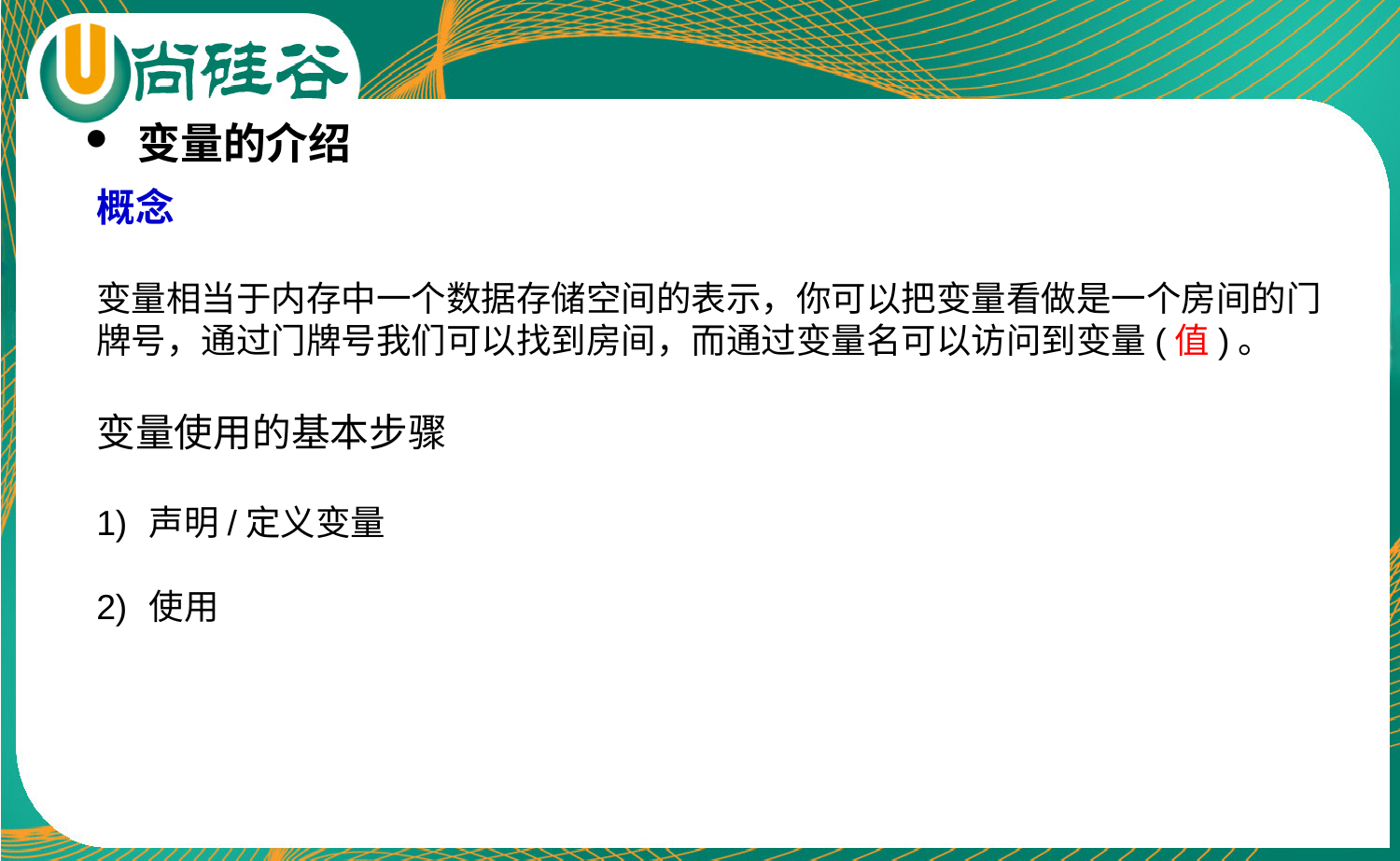

变量的介绍
概念

变量相当于内存中一个数据存储空间的表示，你可以把变量看做是一个房间的门
牌号，通过门牌号我们可以找到房间，而通过变量名可以访问到变量(值)。

变量使用的基本步骤

声明/定义变量

使用